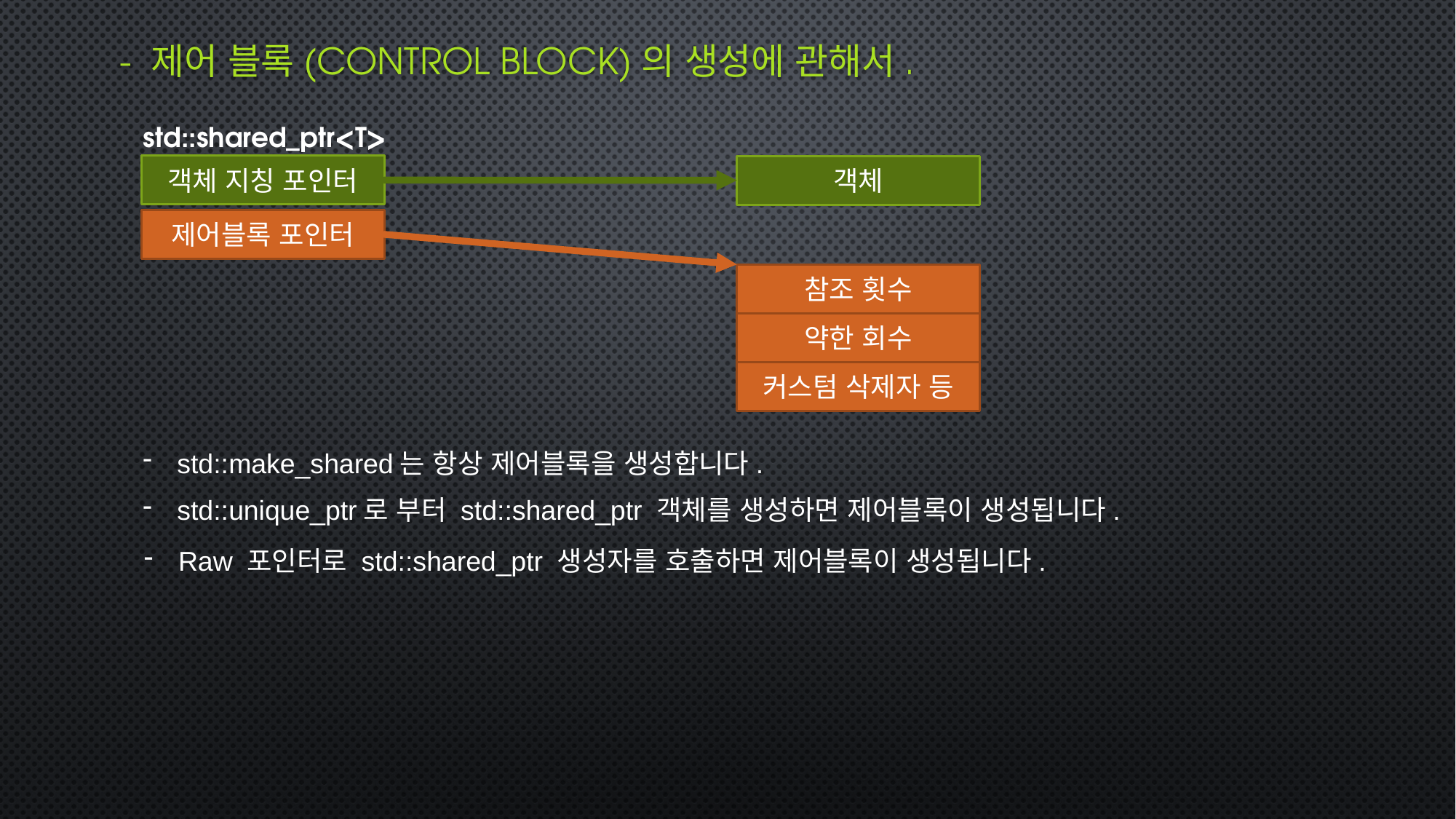

# - 제어 블록(control block)의 생성에 관해서.
std::shared_ptr<T>
객체 지칭 포인터
객체
제어블록 포인터
참조 횟수
약한 회수
커스텀 삭제자 등
std::make_shared는 항상 제어블록을 생성합니다.
std::unique_ptr로 부터 std::shared_ptr 객체를 생성하면 제어블록이 생성됩니다.
Raw 포인터로 std::shared_ptr 생성자를 호출하면 제어블록이 생성됩니다.